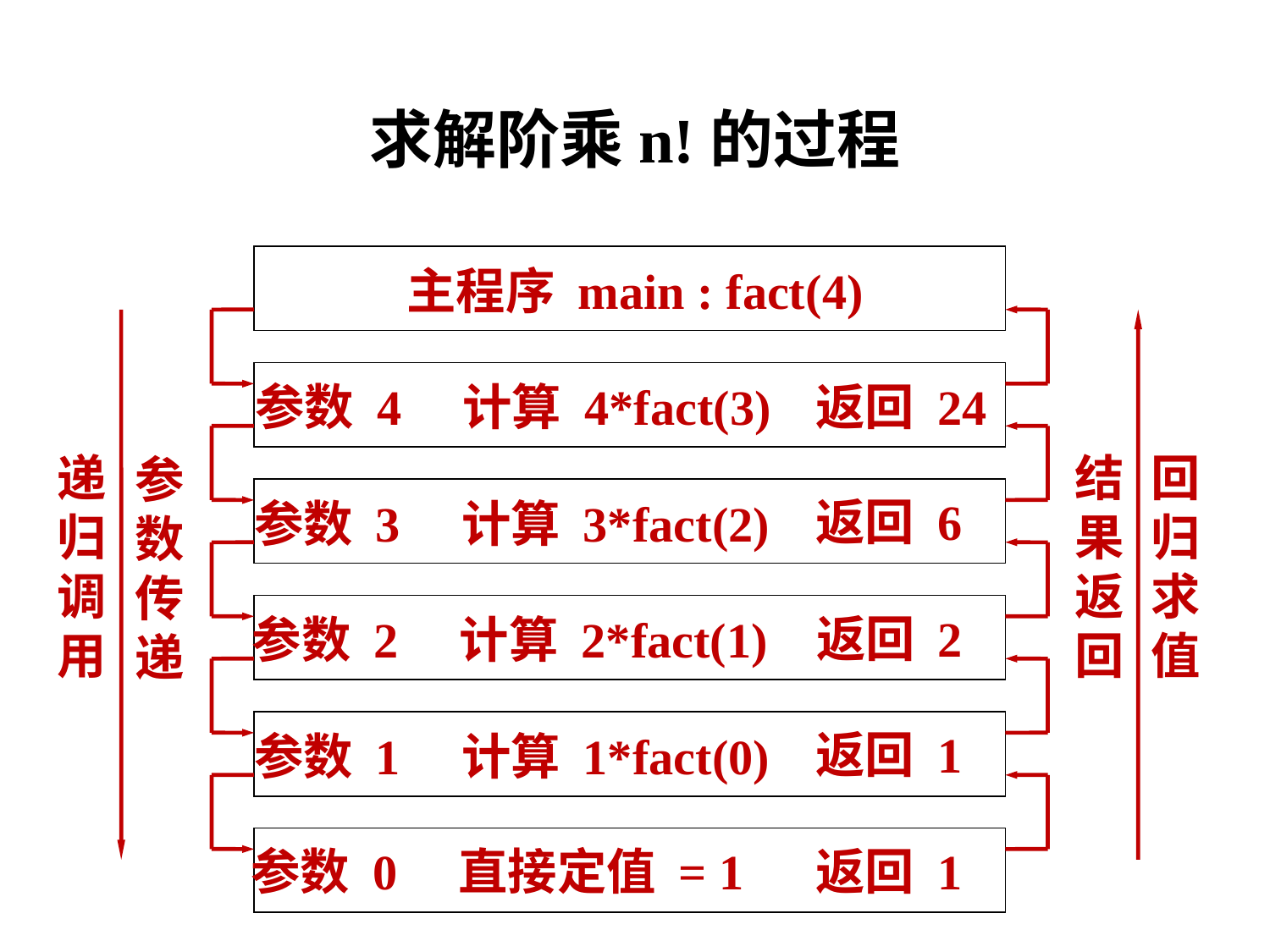

# 求解阶乘n!的过程

主程序 main : fact(4)

参数 4    计算 4*fact(3)
返回 24

结果返回
递归调用
回归求值
参数传递

返回 6
参数 3    计算 3*fact(2)

返回 2
参数 2    计算 2*fact(1)

返回 1
参数 1    计算 1*fact(0)

参数 0    直接定值 = 1
返回 1